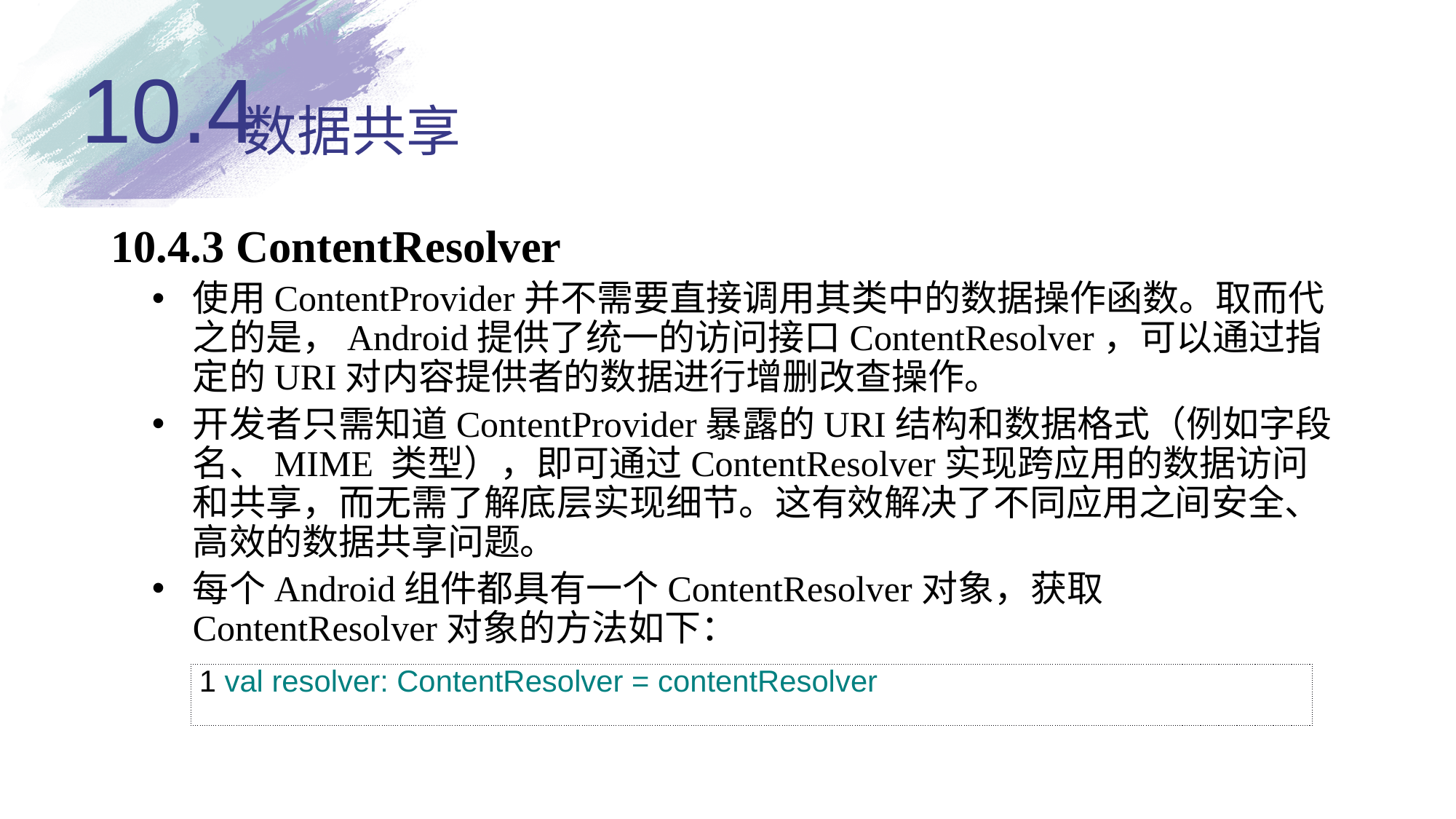

10.4
# 数据共享
10.4.3 ContentResolver
使用ContentProvider并不需要直接调用其类中的数据操作函数。取而代之的是，Android提供了统一的访问接口ContentResolver，可以通过指定的URI对内容提供者的数据进行增删改查操作。
开发者只需知道ContentProvider暴露的URI结构和数据格式（例如字段名、MIME 类型），即可通过ContentResolver实现跨应用的数据访问和共享，而无需了解底层实现细节。这有效解决了不同应用之间安全、高效的数据共享问题。
每个Android组件都具有一个ContentResolver对象，获取ContentResolver对象的方法如下：
| 1 val resolver: ContentResolver = contentResolver |
| --- |